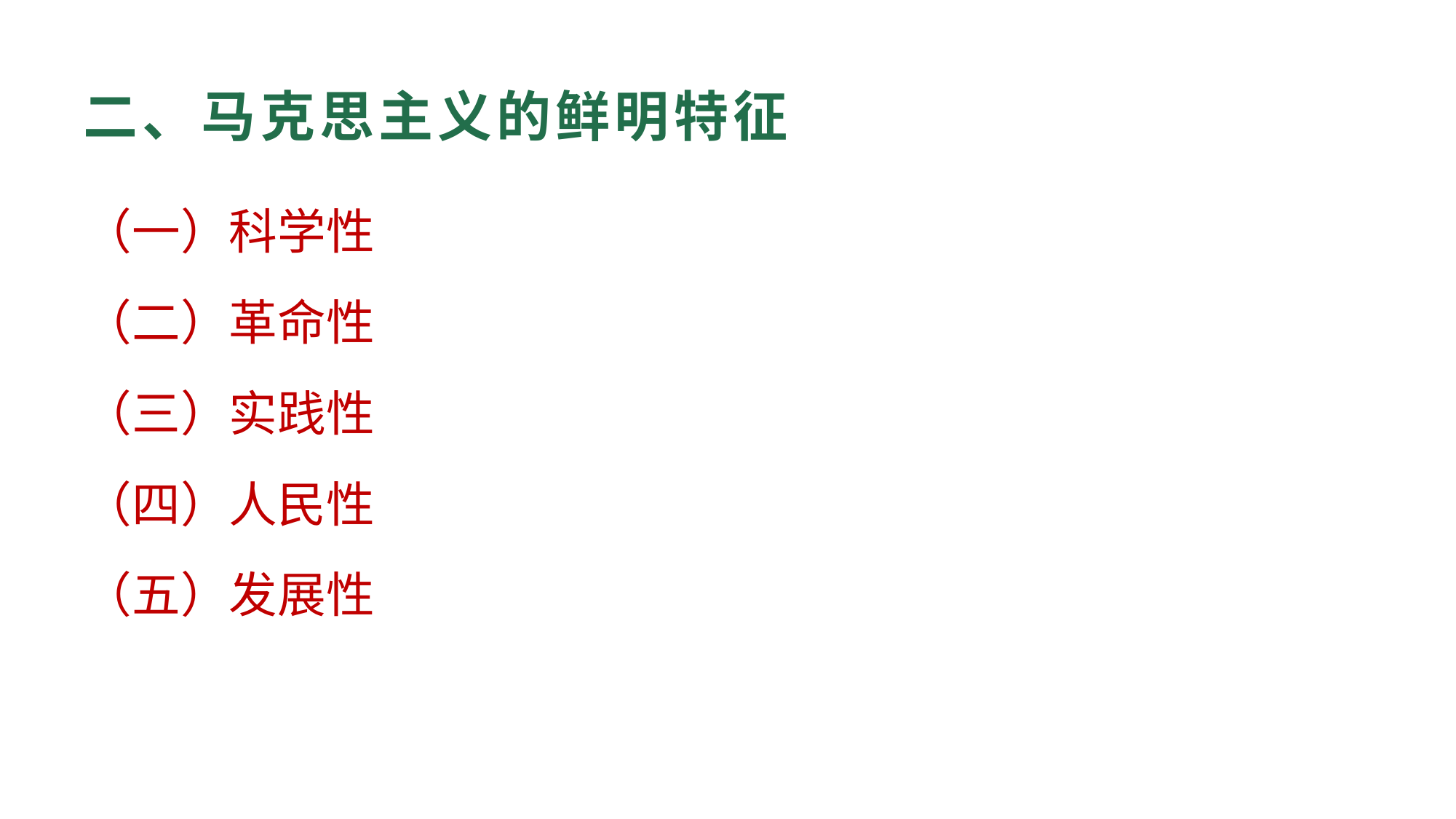

# 二、马克思主义的鲜明特征
（一）科学性
（二）革命性
（三）实践性
（四）人民性
（五）发展性